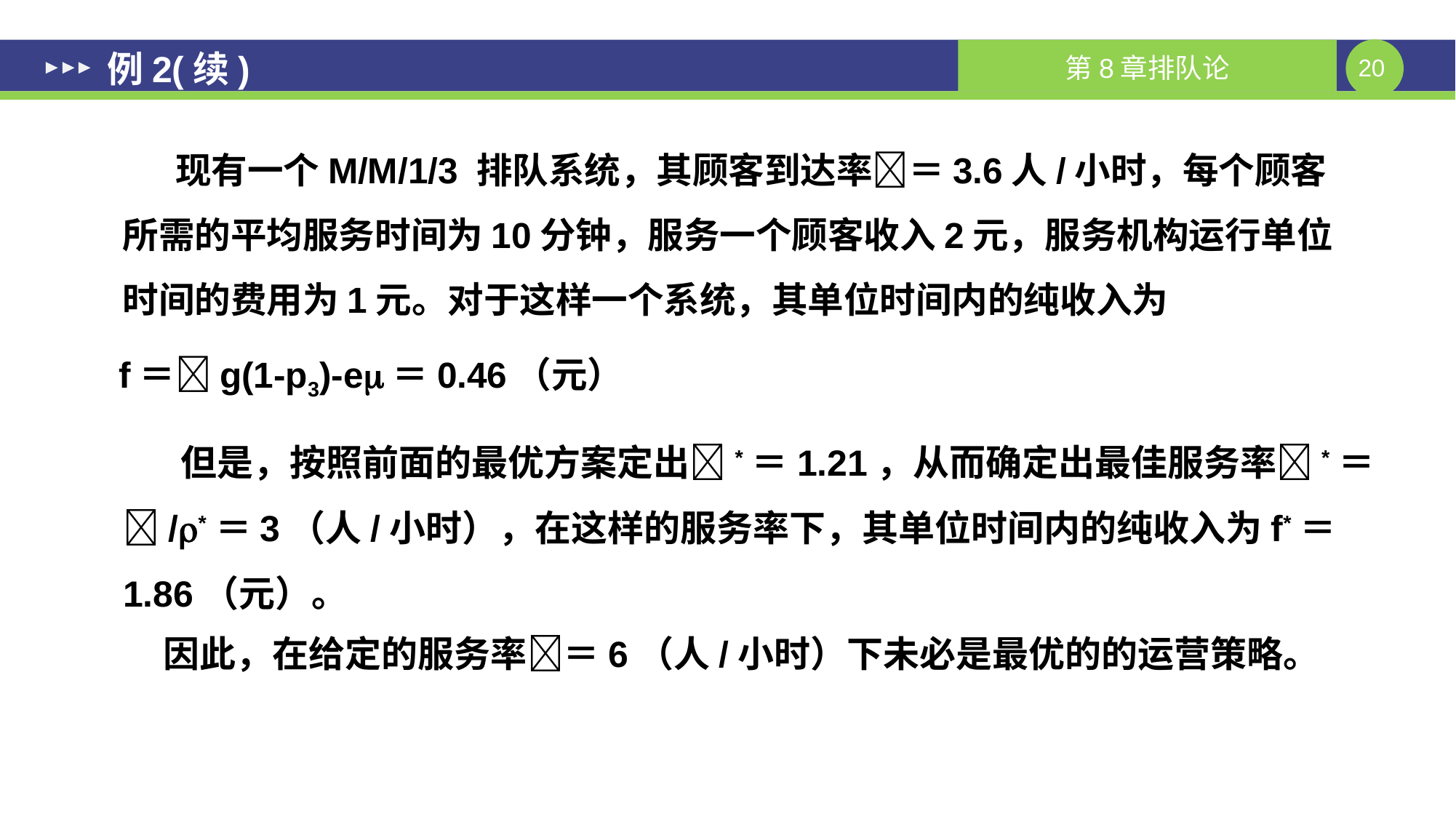

# 例2(续)
            现有一个M/M/1/3 排队系统，其顾客到达率λ＝3.6人/小时，每个顾客所需的平均服务时间为10分钟，服务一个顾客收入2元，服务机构运行单位时间的费用为1元。对于这样一个系统，其单位时间内的纯收入为
     f＝λg(1-p3)-eμ＝0.46（元）

      但是，按照前面的最优方案定出ρ*＝1.21，从而确定出最佳服务率μ*＝λ/ρ*＝3（人/小时），在这样的服务率下，其单位时间内的纯收入为f*＝1.86（元）。
    因此，在给定的服务率μ＝6（人/小时）下未必是最优的的运营策略。